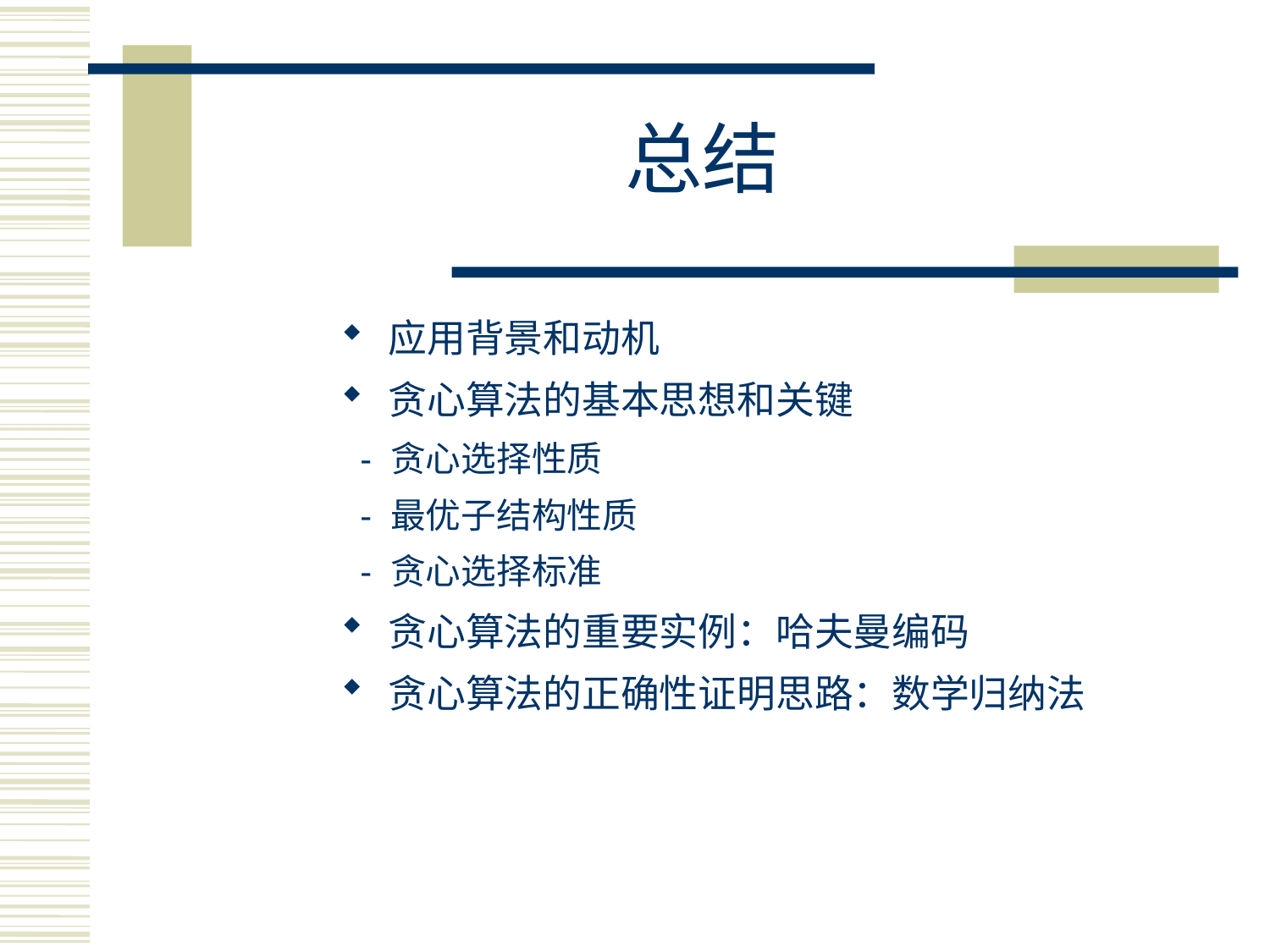

# 总结
应用背景和动机
贪心算法的基本思想和关键
  - 贪心选择性质
  - 最优子结构性质
  - 贪心选择标准
贪心算法的重要实例：哈夫曼编码
贪心算法的正确性证明思路：数学归纳法